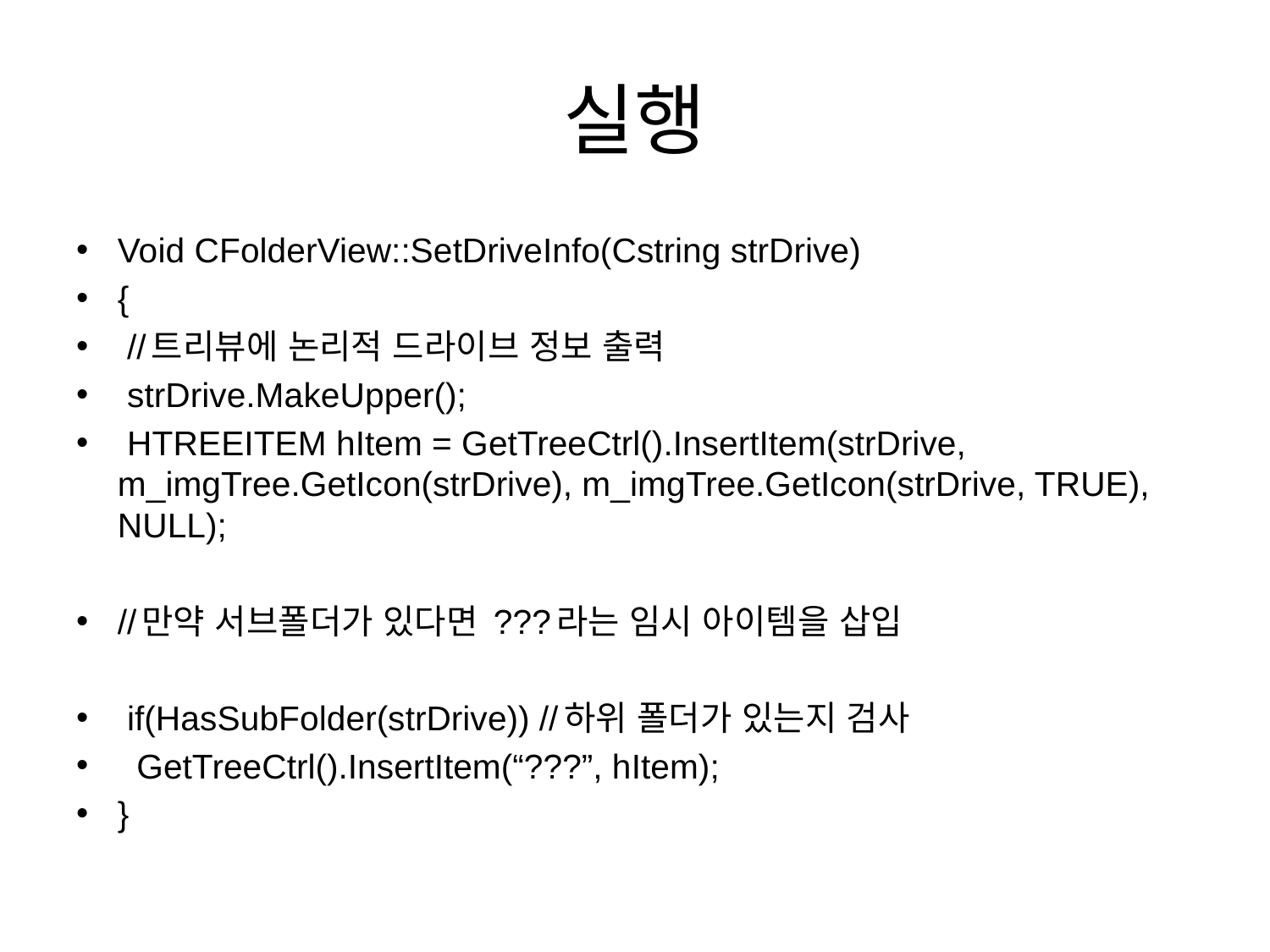

# 실행
Void CFolderView::SetDriveInfo(Cstring strDrive)
{
 //트리뷰에 논리적 드라이브 정보 출력
 strDrive.MakeUpper();
 HTREEITEM hItem = GetTreeCtrl().InsertItem(strDrive, m_imgTree.GetIcon(strDrive), m_imgTree.GetIcon(strDrive, TRUE), NULL);

//만약 서브폴더가 있다면 ???라는 임시 아이템을 삽입

 if(HasSubFolder(strDrive)) //하위 폴더가 있는지 검사
  GetTreeCtrl().InsertItem(“???”, hItem);
}